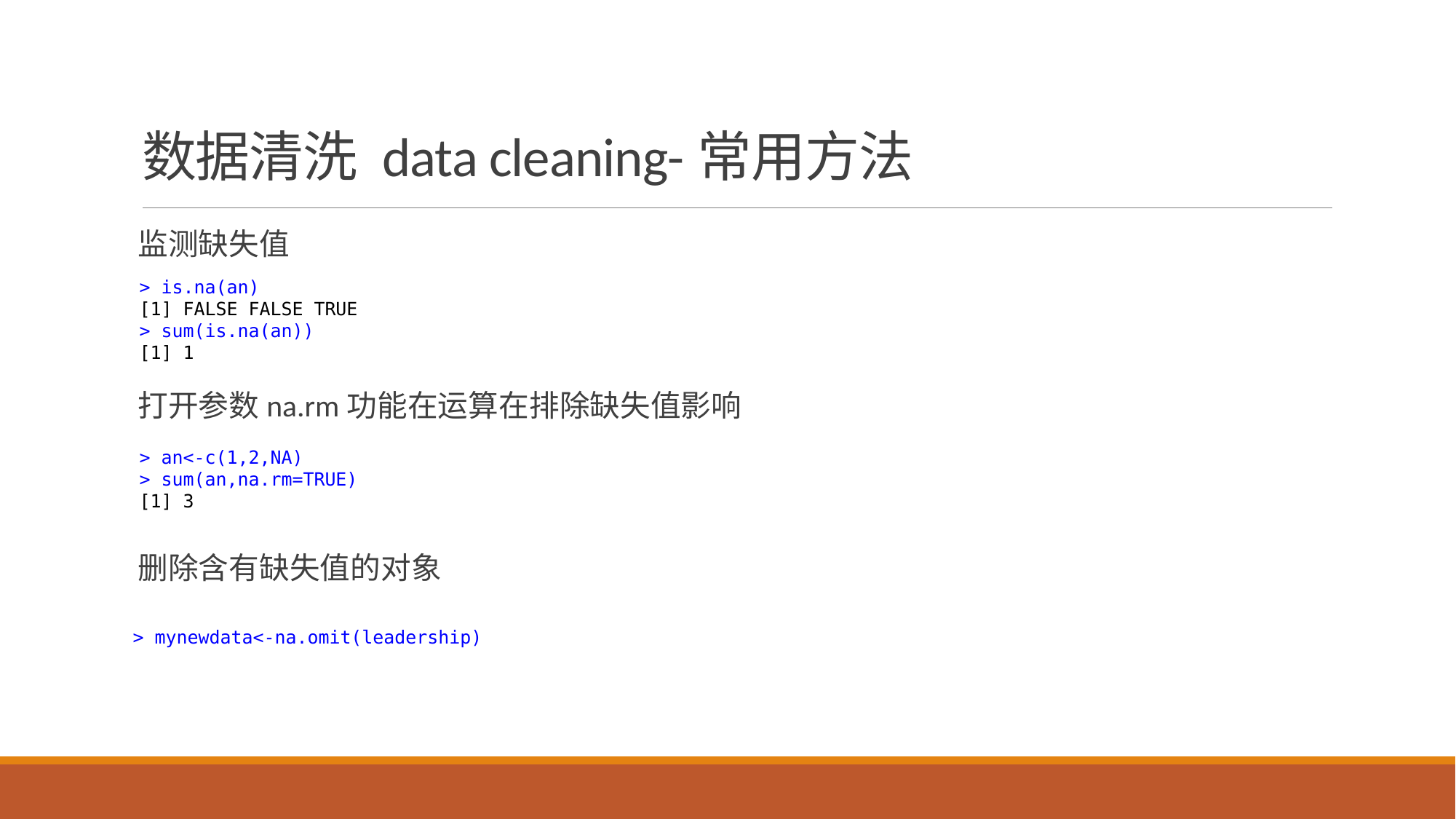

# 数据清洗 data cleaning-常用方法
监测缺失值

打开参数na.rm功能在运算在排除缺失值影响

删除含有缺失值的对象

> is.na(an)
[1] FALSE FALSE TRUE
> sum(is.na(an))
[1] 1
> an<-c(1,2,NA)
> sum(an,na.rm=TRUE)
[1] 3
> mynewdata<-na.omit(leadership)